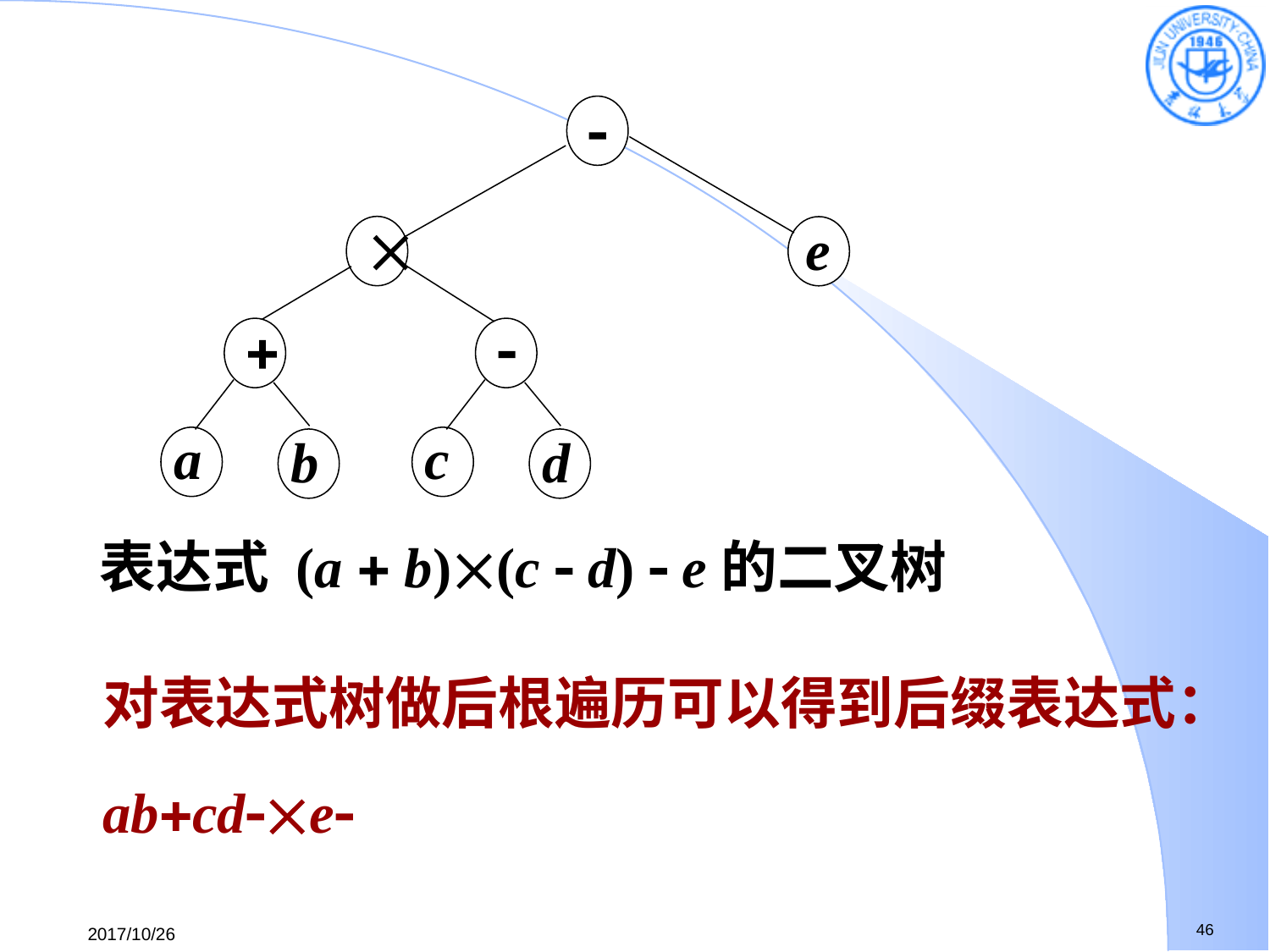

−

×
e

+

a
b

−

c
d
表达式 (a + b)×(c − d) − e的二叉树
对表达式树做后根遍历可以得到后缀表达式：
ab+cd−×e−